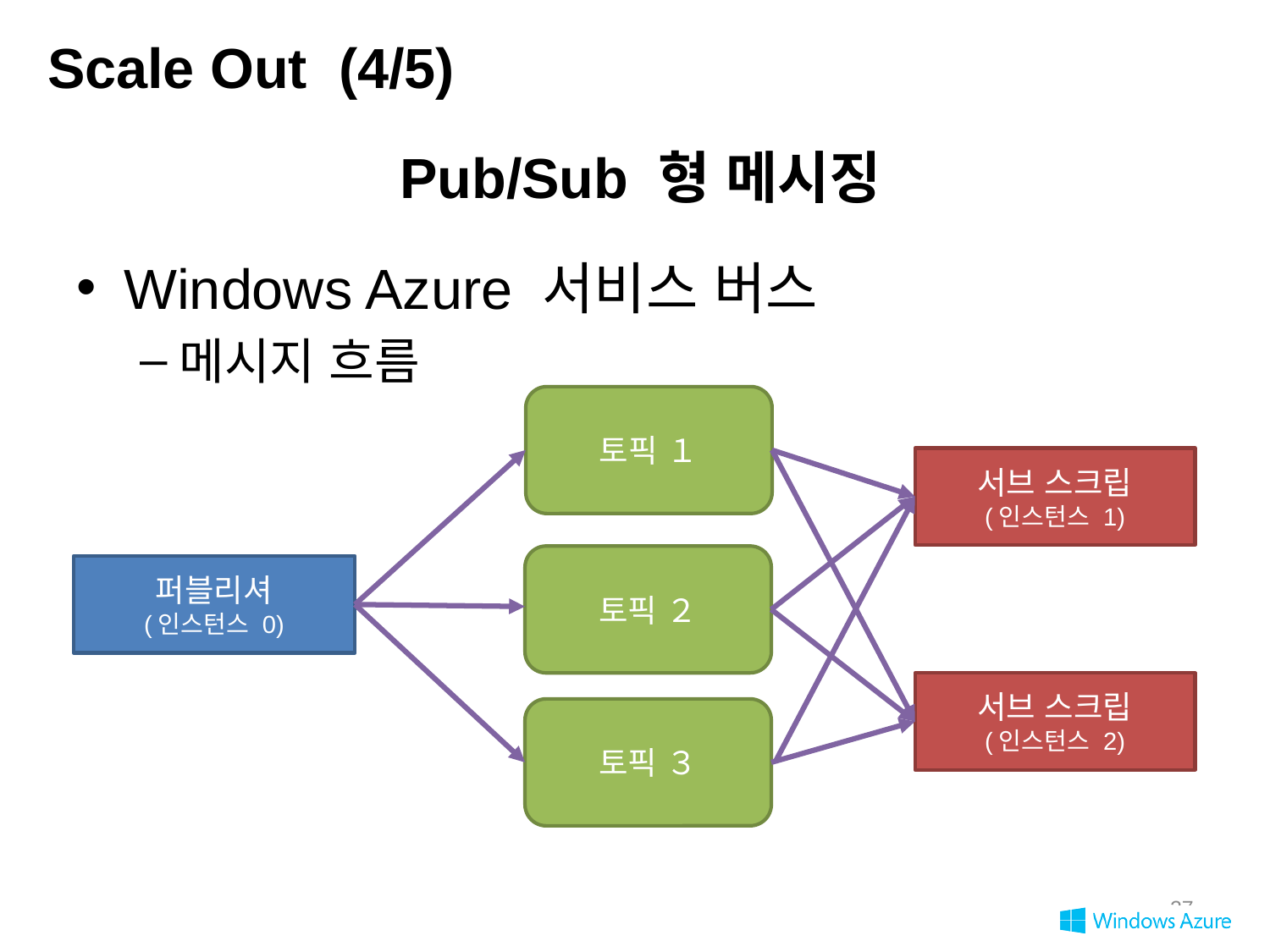

Scale Out  (4/5)
Pub/Sub 형 메시징
Windows Azure 서비스 버스
메시지 흐름
토픽 １
서브 스크립
(인스턴스 1)
토픽 ２
퍼블리셔
(인스턴스 0)
서브 스크립
(인스턴스 2)
토픽 ３
27